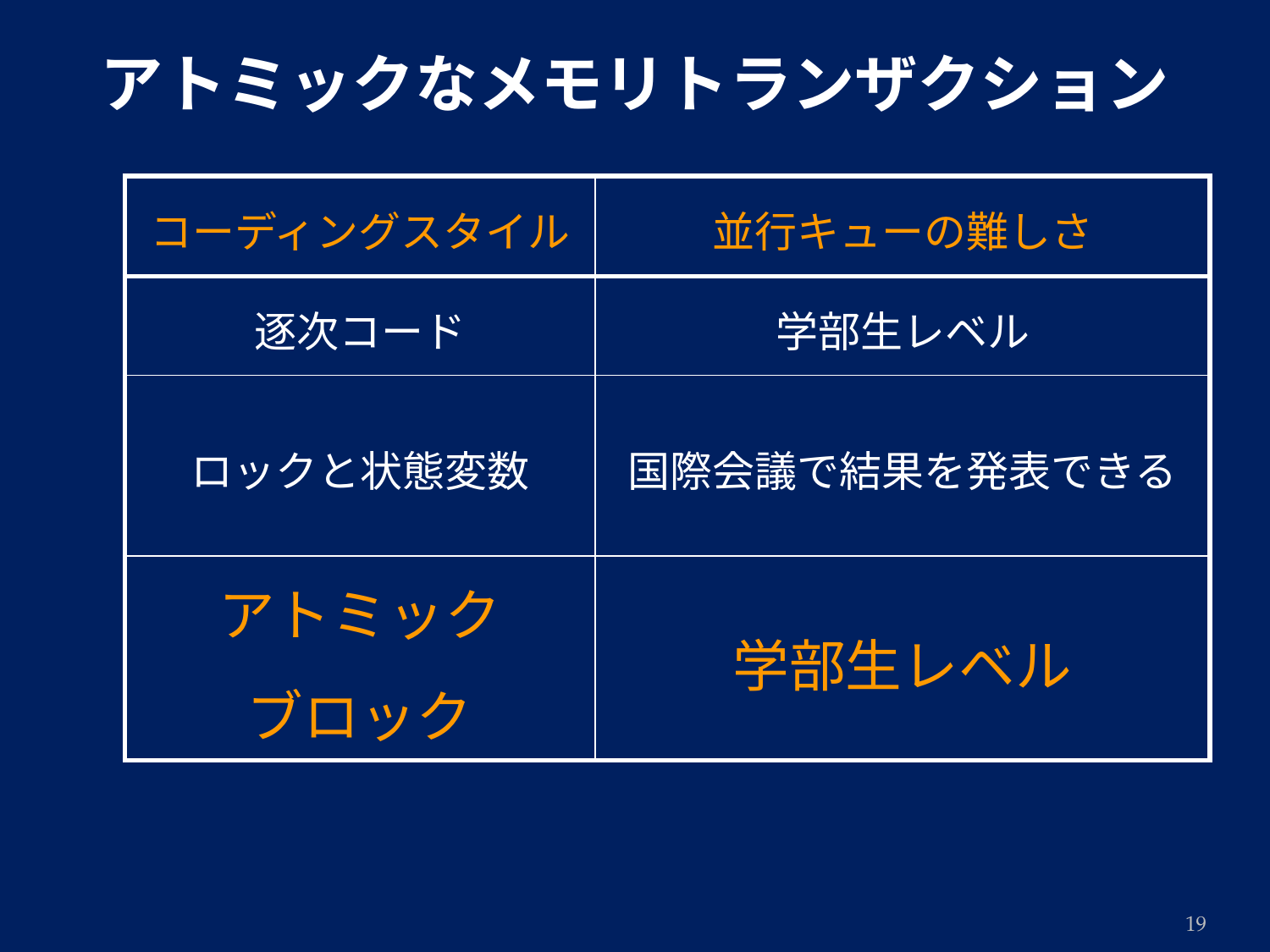

# アトミックなメモリトランザクション
| コーディングスタイル | 並行キューの難しさ |
| --- | --- |
| 逐次コード | 学部生レベル |
| ロックと状態変数 | 国際会議で結果を発表できる |
| アトミック ブロック | 学部生レベル |
19